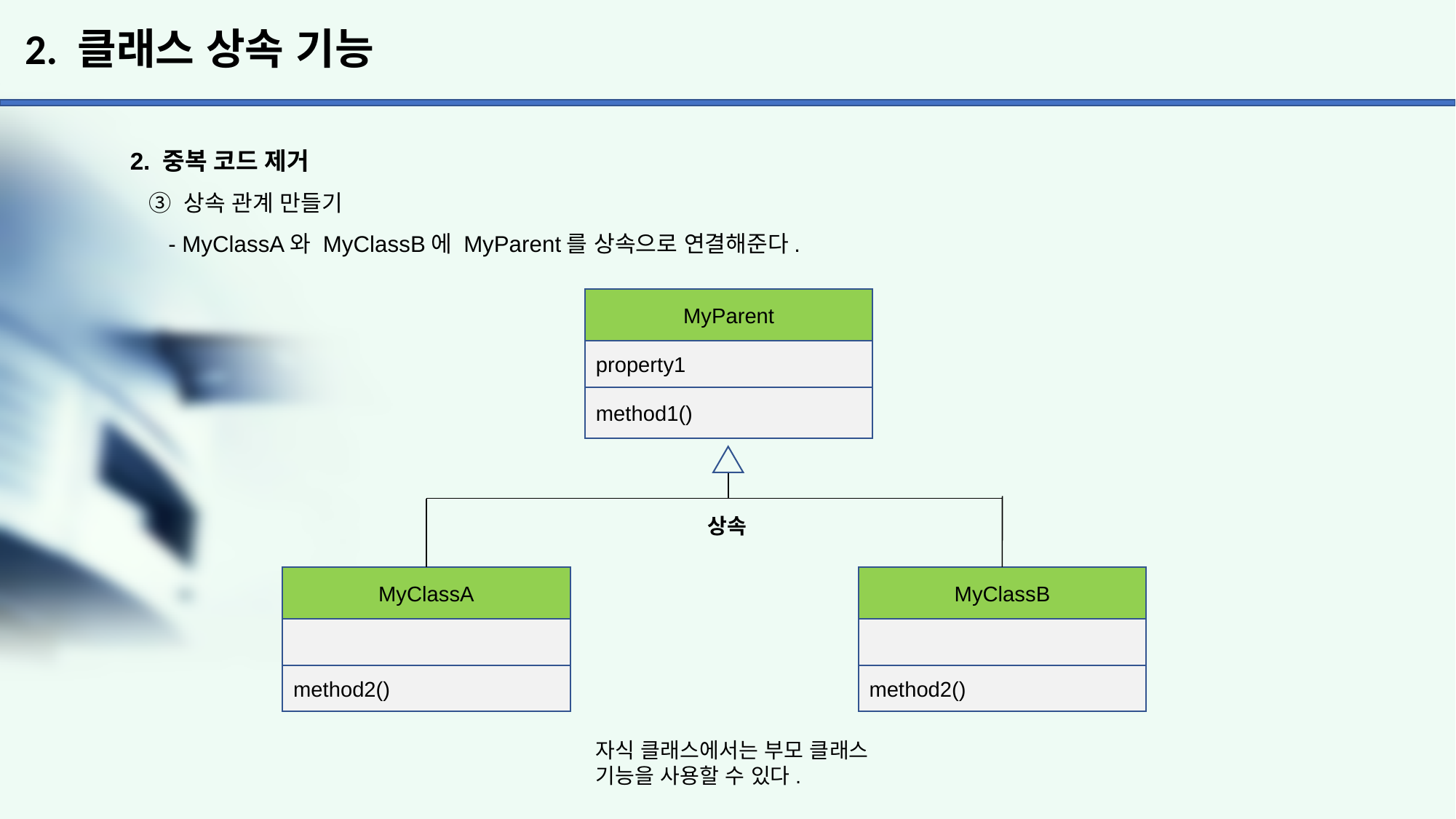

# 2. 클래스 상속 기능
2. 중복 코드 제거
   ③ 상속 관계 만들기
      - MyClassA와 MyClassB에 MyParent를 상속으로 연결해준다.

MyParent
property1
method1()

상속
MyClassA
MyClassB

method2()
method2()
자식 클래스에서는 부모 클래스
기능을 사용할 수 있다.